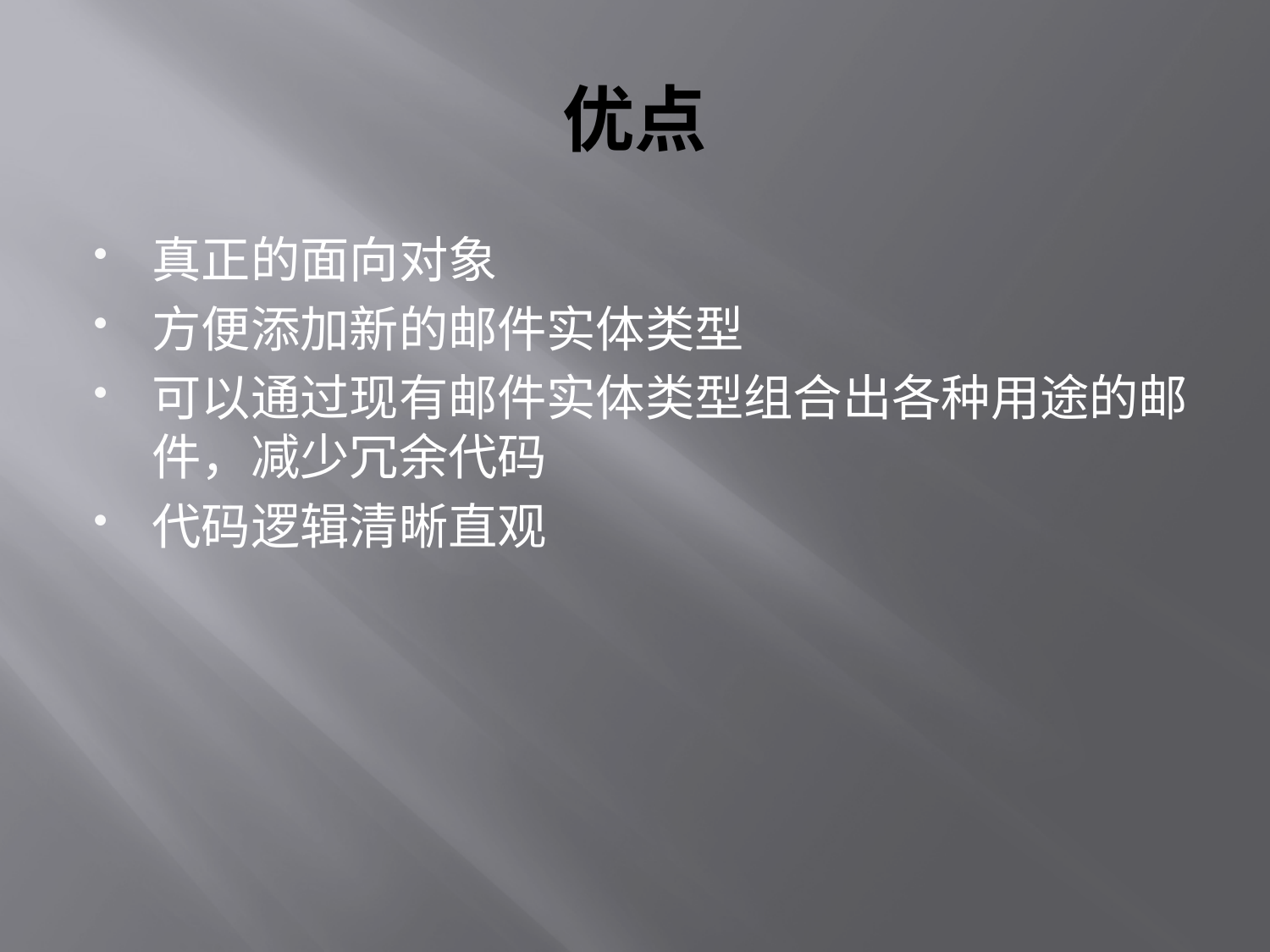

# 优点
真正的面向对象
方便添加新的邮件实体类型
可以通过现有邮件实体类型组合出各种用途的邮件，减少冗余代码
代码逻辑清晰直观